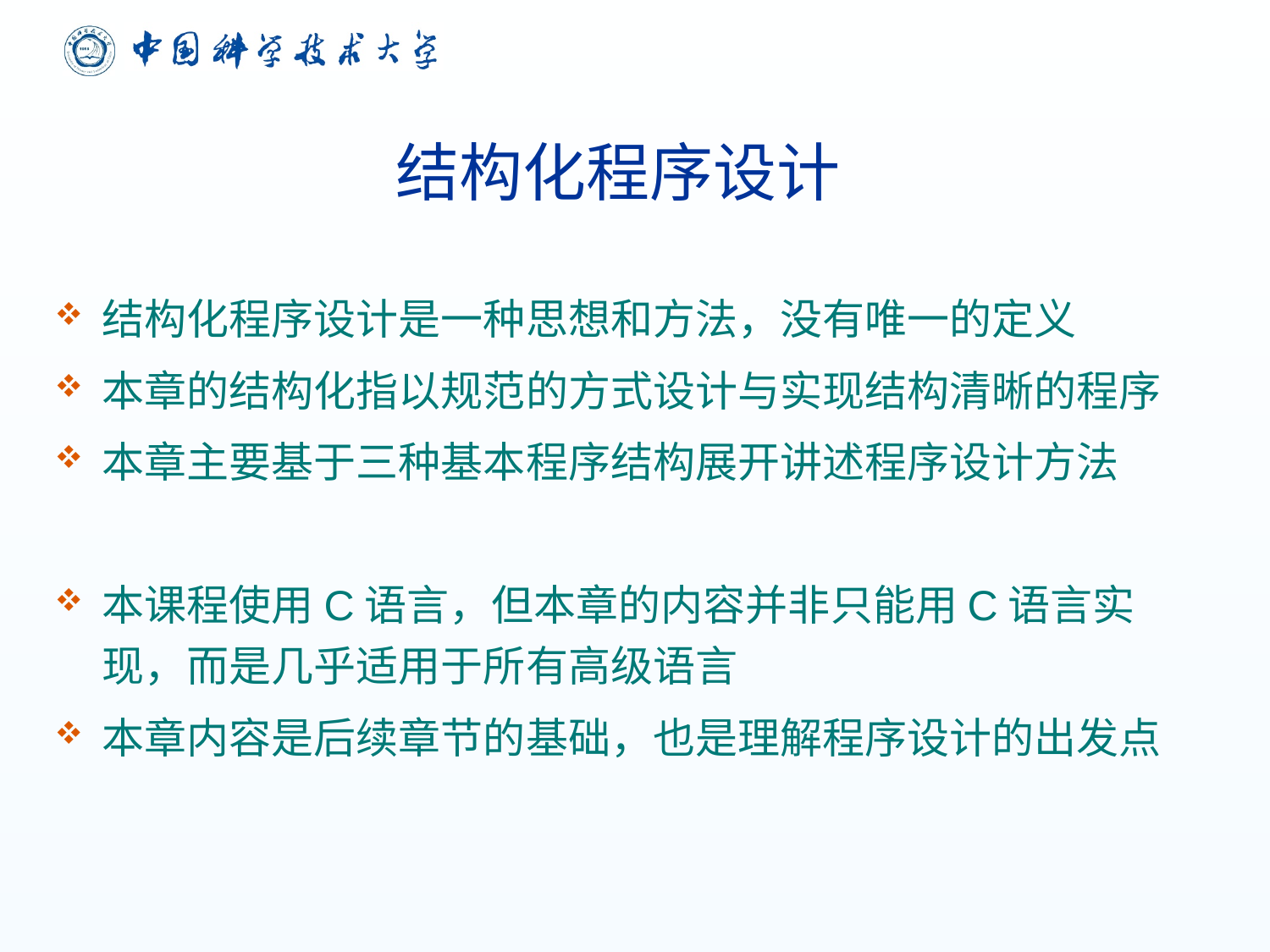

# 结构化程序设计
结构化程序设计是一种思想和方法，没有唯一的定义
本章的结构化指以规范的方式设计与实现结构清晰的程序
本章主要基于三种基本程序结构展开讲述程序设计方法

本课程使用C语言，但本章的内容并非只能用C语言实现，而是几乎适用于所有高级语言
本章内容是后续章节的基础，也是理解程序设计的出发点